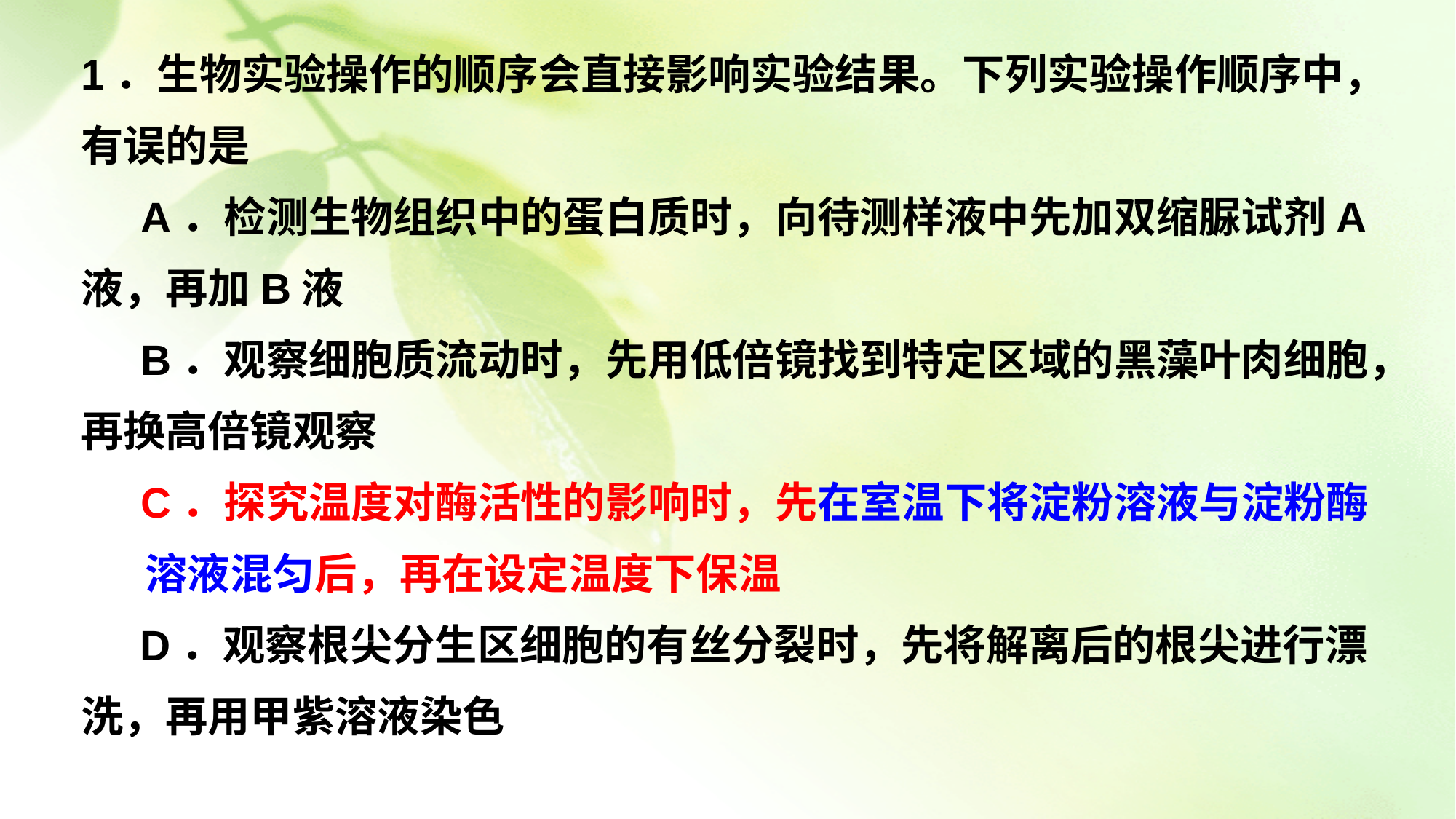

1．生物实验操作的顺序会直接影响实验结果。下列实验操作顺序中，有误的是
  A．检测生物组织中的蛋白质时，向待测样液中先加双缩脲试剂A液，再加B液
  B．观察细胞质流动时，先用低倍镜找到特定区域的黑藻叶肉细胞，再换高倍镜观察
  C．探究温度对酶活性的影响时，先在室温下将淀粉溶液与淀粉酶溶液混匀后，再在设定温度下保温
     D．观察根尖分生区细胞的有丝分裂时，先将解离后的根尖进行漂洗，再用甲紫溶液染色